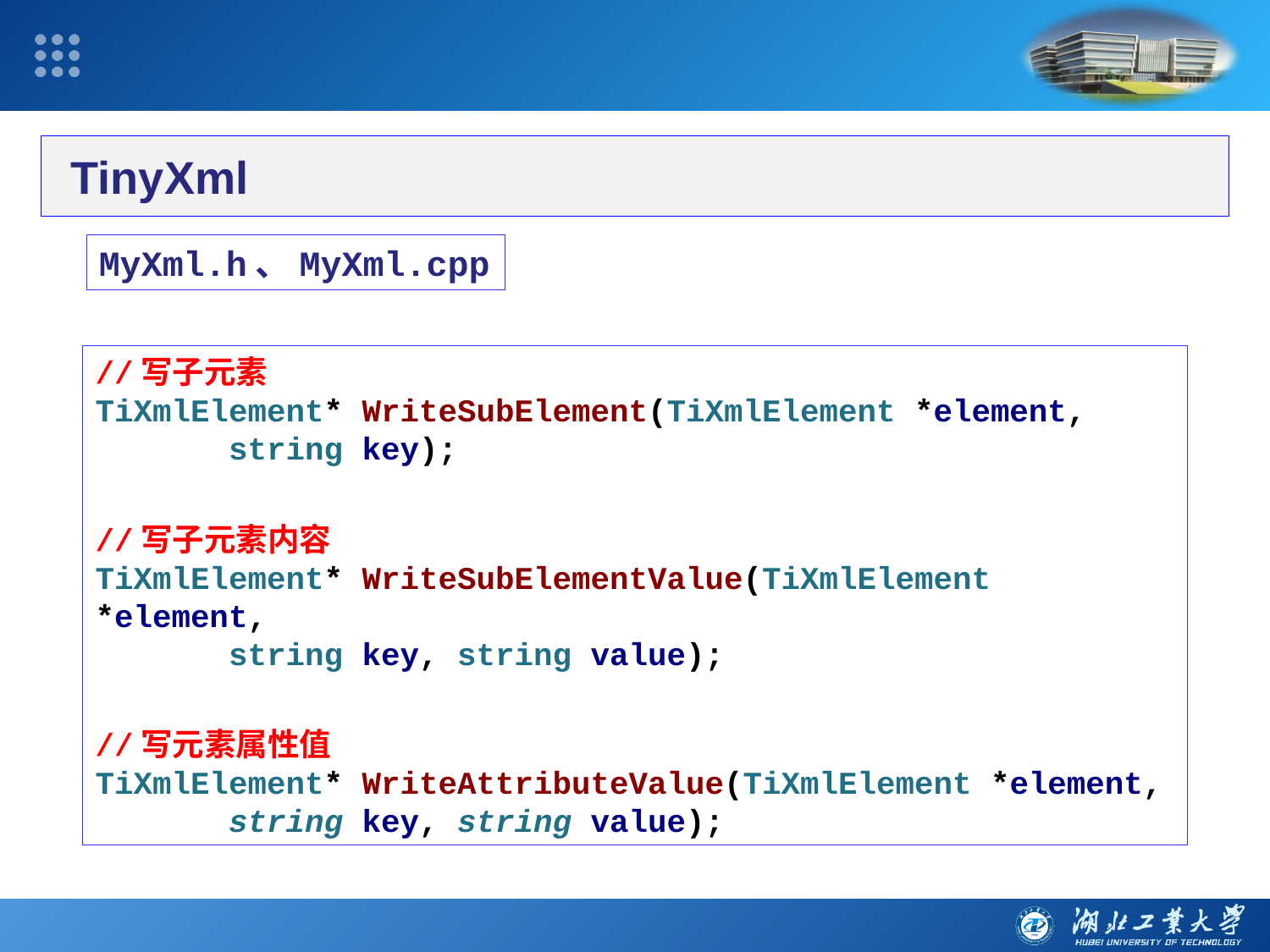

TinyXml
MyXml.h、MyXml.cpp
//写子元素
TiXmlElement* WriteSubElement(TiXmlElement *element,
       string key);
//写子元素内容
TiXmlElement* WriteSubElementValue(TiXmlElement *element,
       string key, string value);
//写元素属性值
TiXmlElement* WriteAttributeValue(TiXmlElement *element,
       string key, string value);